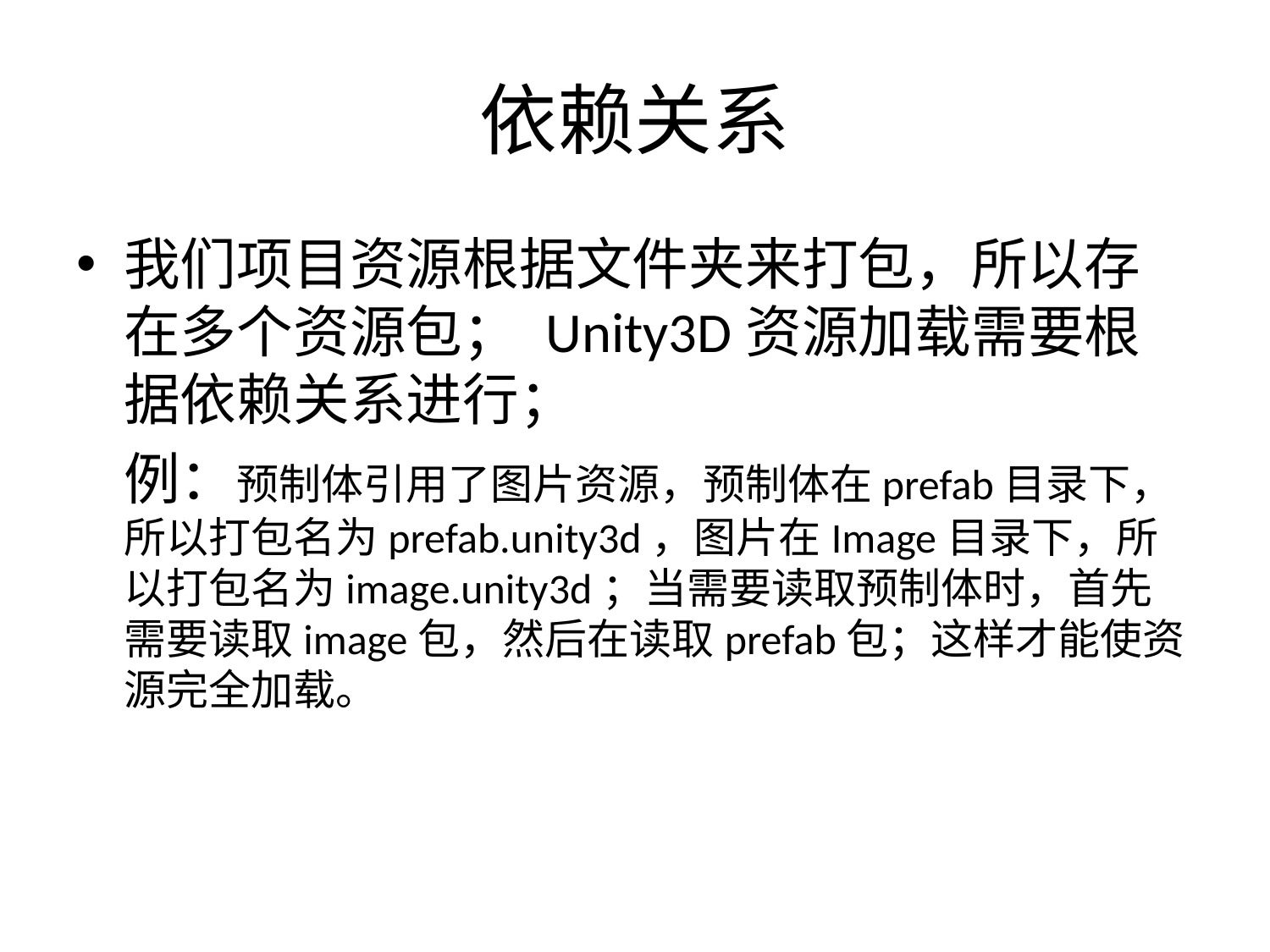

# 依赖关系
我们项目资源根据文件夹来打包，所以存在多个资源包； Unity3D资源加载需要根据依赖关系进行；
	例：预制体引用了图片资源，预制体在prefab目录下，所以打包名为prefab.unity3d，图片在Image目录下，所以打包名为image.unity3d；当需要读取预制体时，首先需要读取image包，然后在读取prefab包；这样才能使资源完全加载。